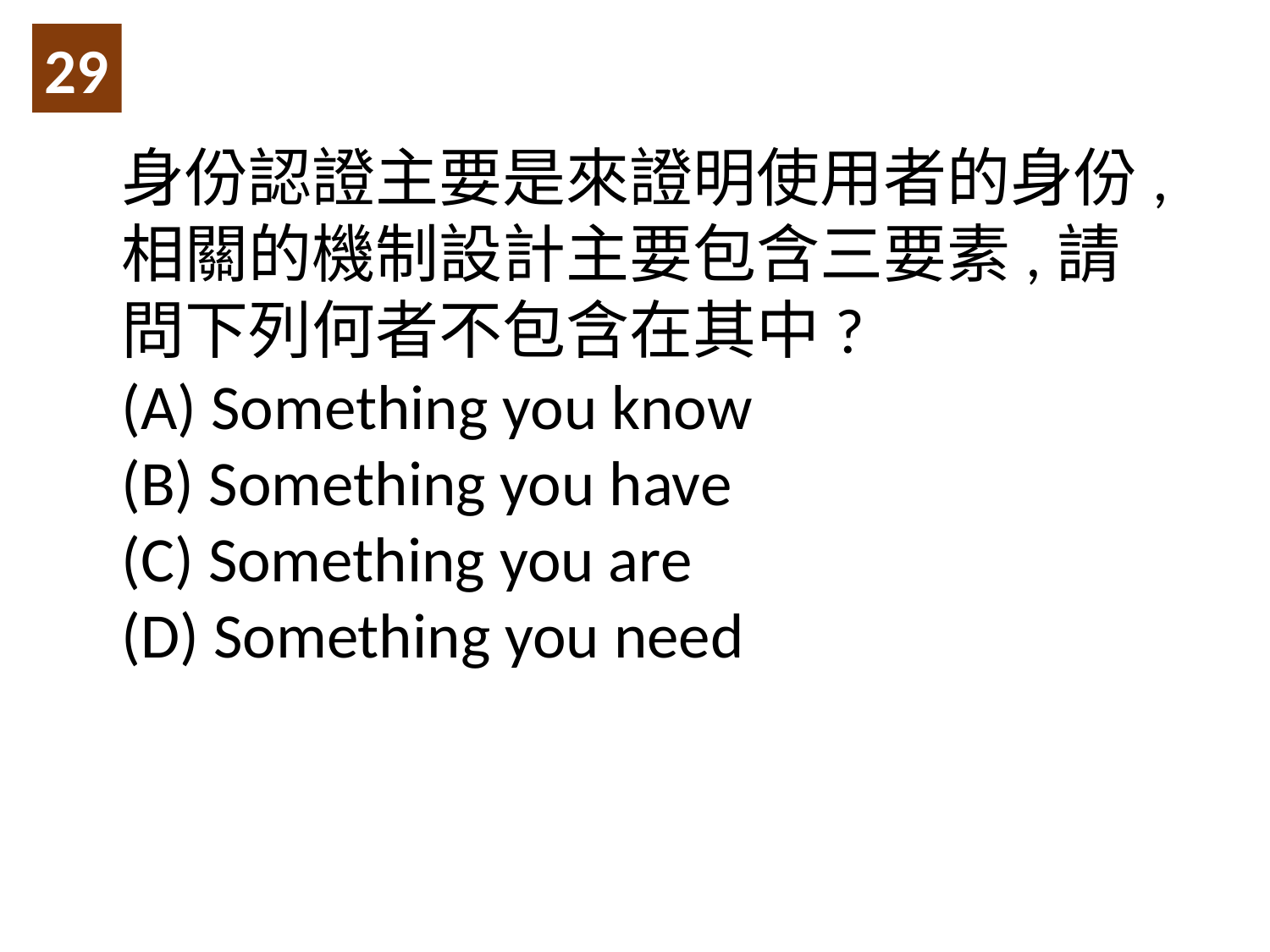

29
身份認證主要是來證明使用者的身份,相關的機制設計主要包含三要素,請問下列何者不包含在其中?
(A) Something you know
(B) Something you have
(C) Something you are
(D) Something you need